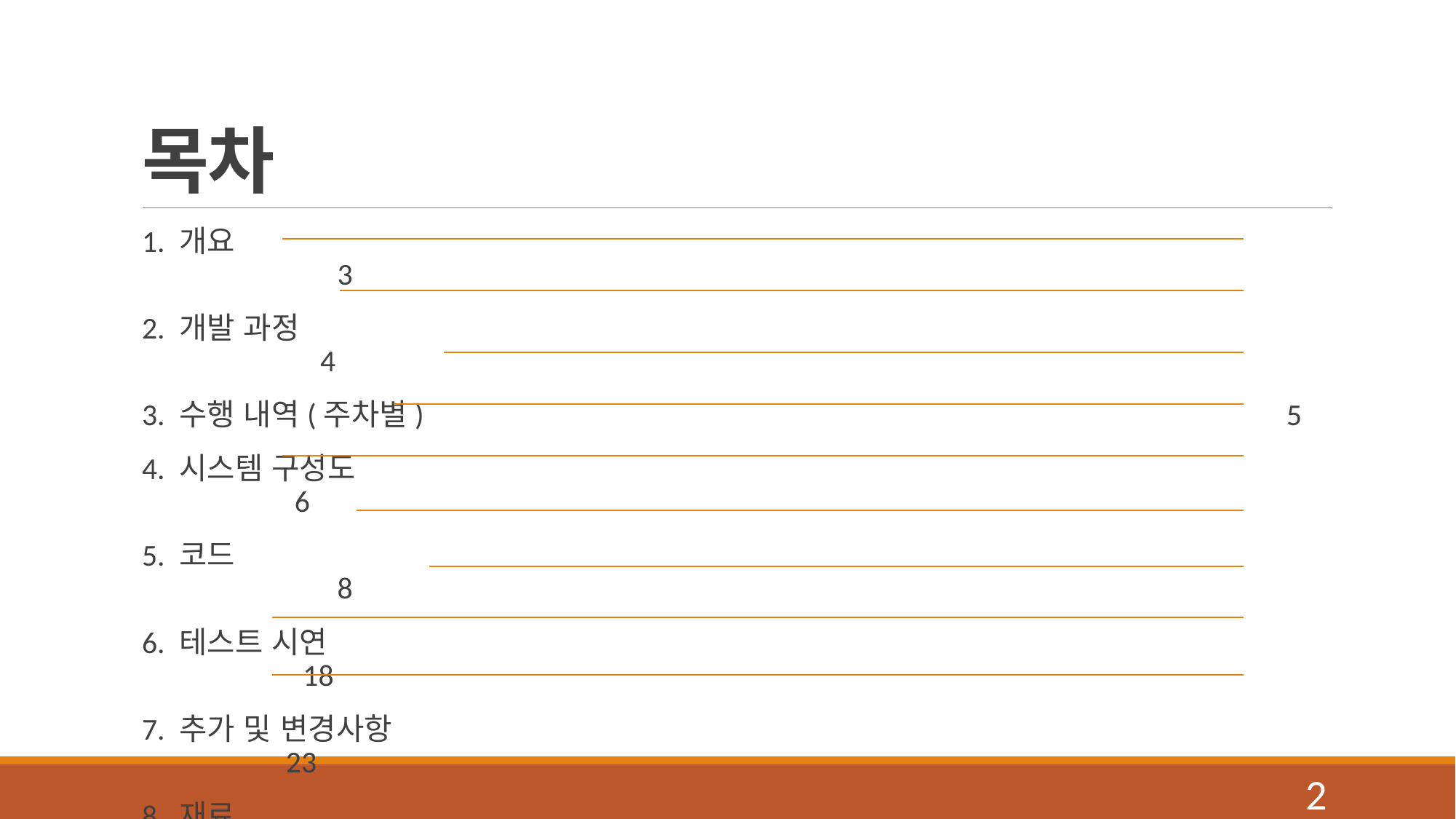

# 목차
1. 개요                                                                                                                                                       3
2. 개발 과정                                                                                                                                             4
3. 수행 내역(주차별)                                                                                                                             5
4. 시스템 구성도                                                                                                                                    6
5. 코드                                                                                                                                                       8
6. 테스트 시연                                                                                                                                        18
7. 추가 및 변경사항                                                                                                                              23
8. 재료                                                                                                                                                      25
9. Q&A                                                                                                                                                      26
2